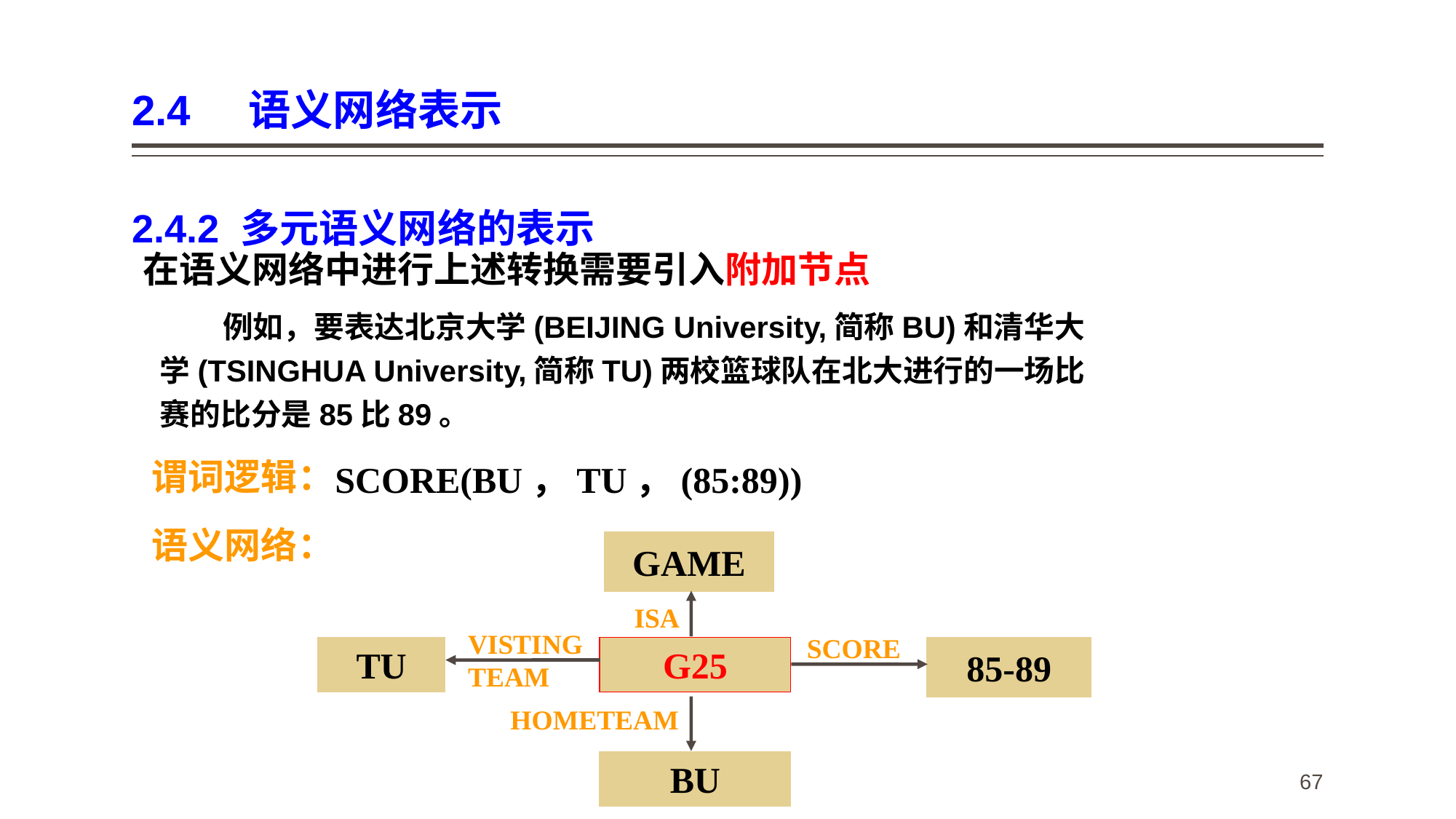

# 2.4    语义网络表示
2.4.2 多元语义网络的表示
在语义网络中进行上述转换需要引入附加节点
        例如，要表达北京大学(BEIJING University,简称BU)和清华大学(TSINGHUA University,简称TU)两校篮球队在北大进行的一场比赛的比分是85比89。
谓词逻辑：
SCORE(BU，TU，(85:89))
语义网络：
GAME

ISA
VISTING
TEAM
SCORE
TU
G25
85-89

HOMETEAM
BU
67